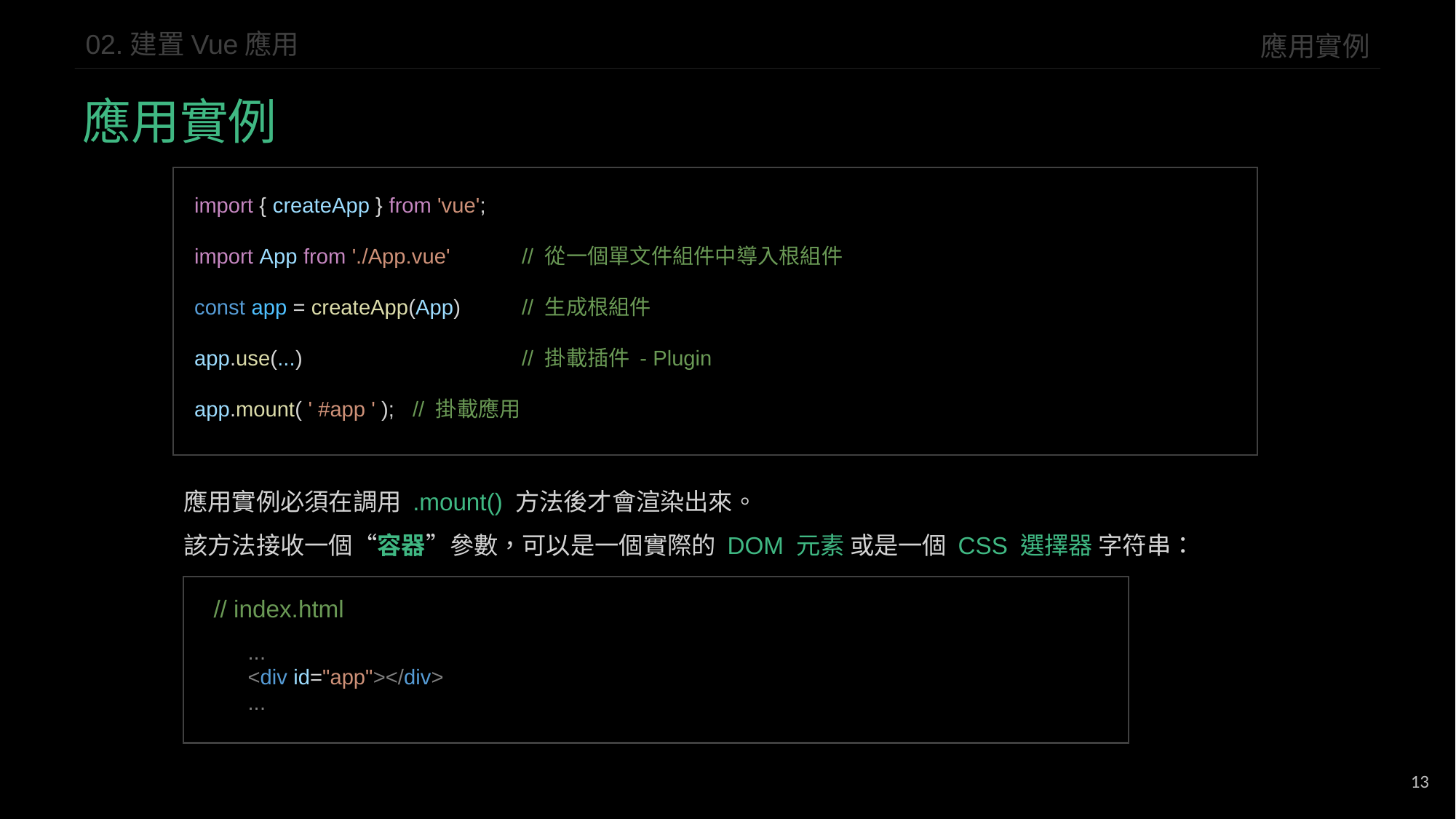

應用實例
02.建置Vue應用
應用實例

import { createApp } from 'vue';

import App from './App.vue'	// 從一個單文件組件中導入根組件
const app = createApp(App)	// 生成根組件
app.use(...)			// 掛載插件 - Plugin
app.mount( ' #app ' ); 	// 掛載應用
應用實例必須在調用 .mount() 方法後才會渲染出來。
該方法接收一個“容器”參數，可以是一個實際的 DOM 元素 或是一個 CSS 選擇器 字符串：

// index.html
...
<div id="app"></div>
...
13